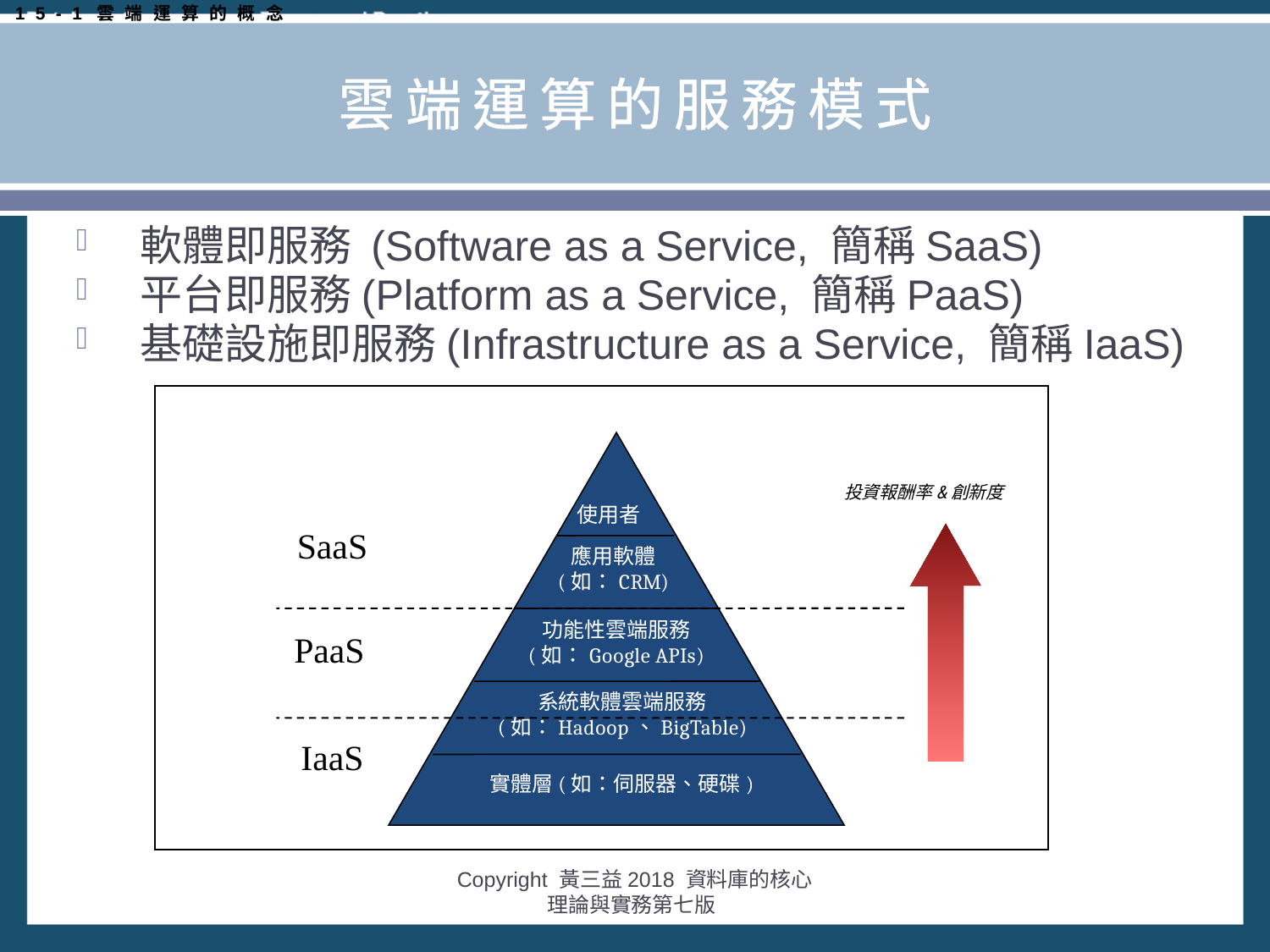

15-1雲端運算的概念
# 雲端運算的服務模式
軟體即服務 (Software as a Service, 簡稱SaaS)
平台即服務(Platform as a Service, 簡稱PaaS)
基礎設施即服務(Infrastructure as a Service, 簡稱IaaS)

投資報酬率&創新度
使用者
SaaS

應用軟體
(如：CRM)
功能性雲端服務
(如：Google APIs)
PaaS
系統軟體雲端服務
(如：Hadoop、BigTable)
IaaS
實體層(如：伺服器、硬碟)
Copyright 黃三益2018 資料庫的核心理論與實務第七版